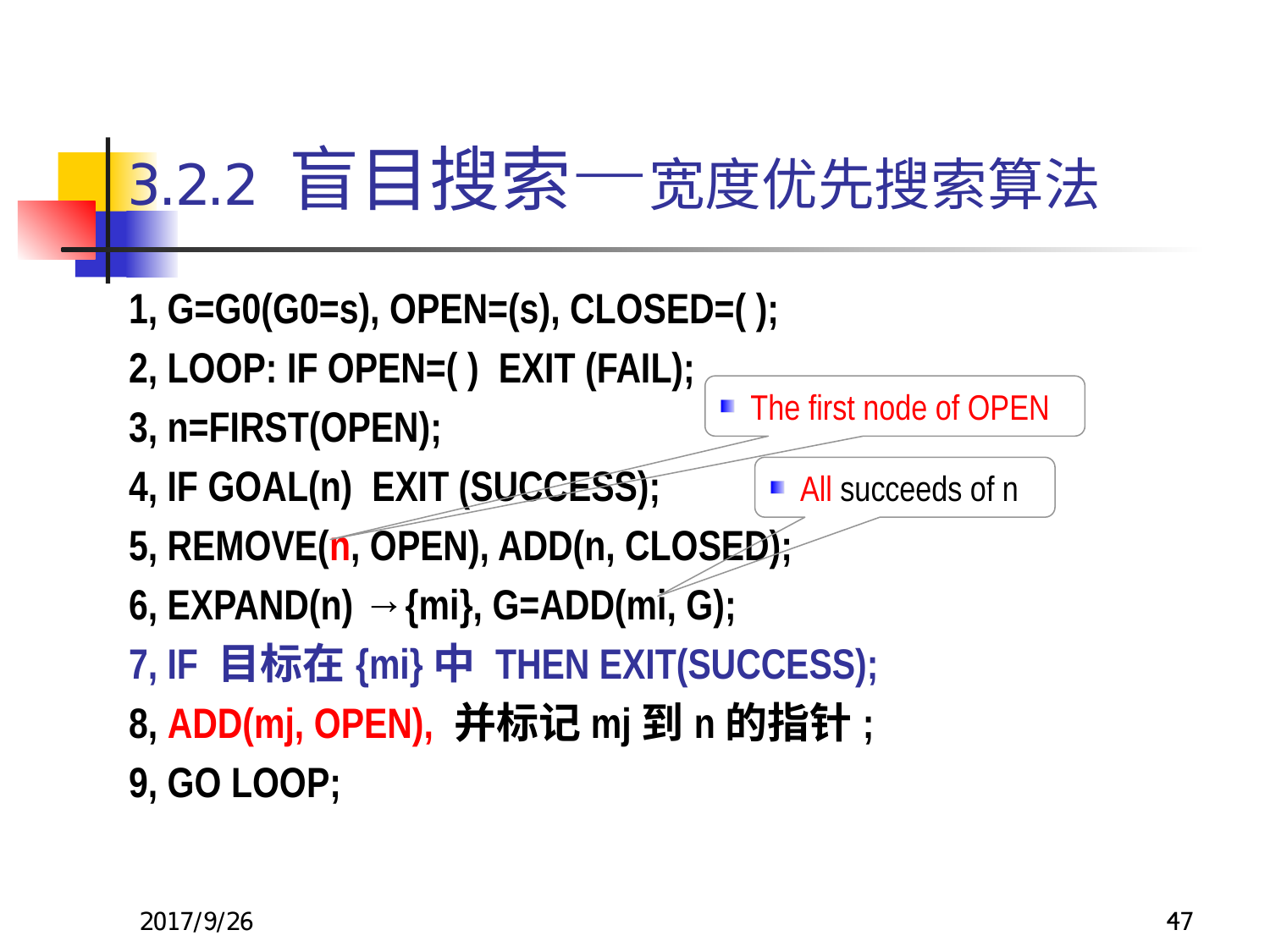

3.2.2 盲目搜索—宽度优先搜索算法
1, G=G0(G0=s), OPEN=(s), CLOSED=( );
2, LOOP: IF OPEN=( )  EXIT (FAIL);
3, n=FIRST(OPEN);
4, IF GOAL(n)  EXIT (SUCCESS);
5, REMOVE(n, OPEN), ADD(n, CLOSED);
6, EXPAND(n) →{mi}, G=ADD(mi, G);
7, IF 目标在{mi}中 THEN EXIT(SUCCESS);
8, ADD(mj, OPEN), 并标记mj到n的指针;
9, GO LOOP;
The first node of OPEN
All succeeds of n
2017/9/26
47